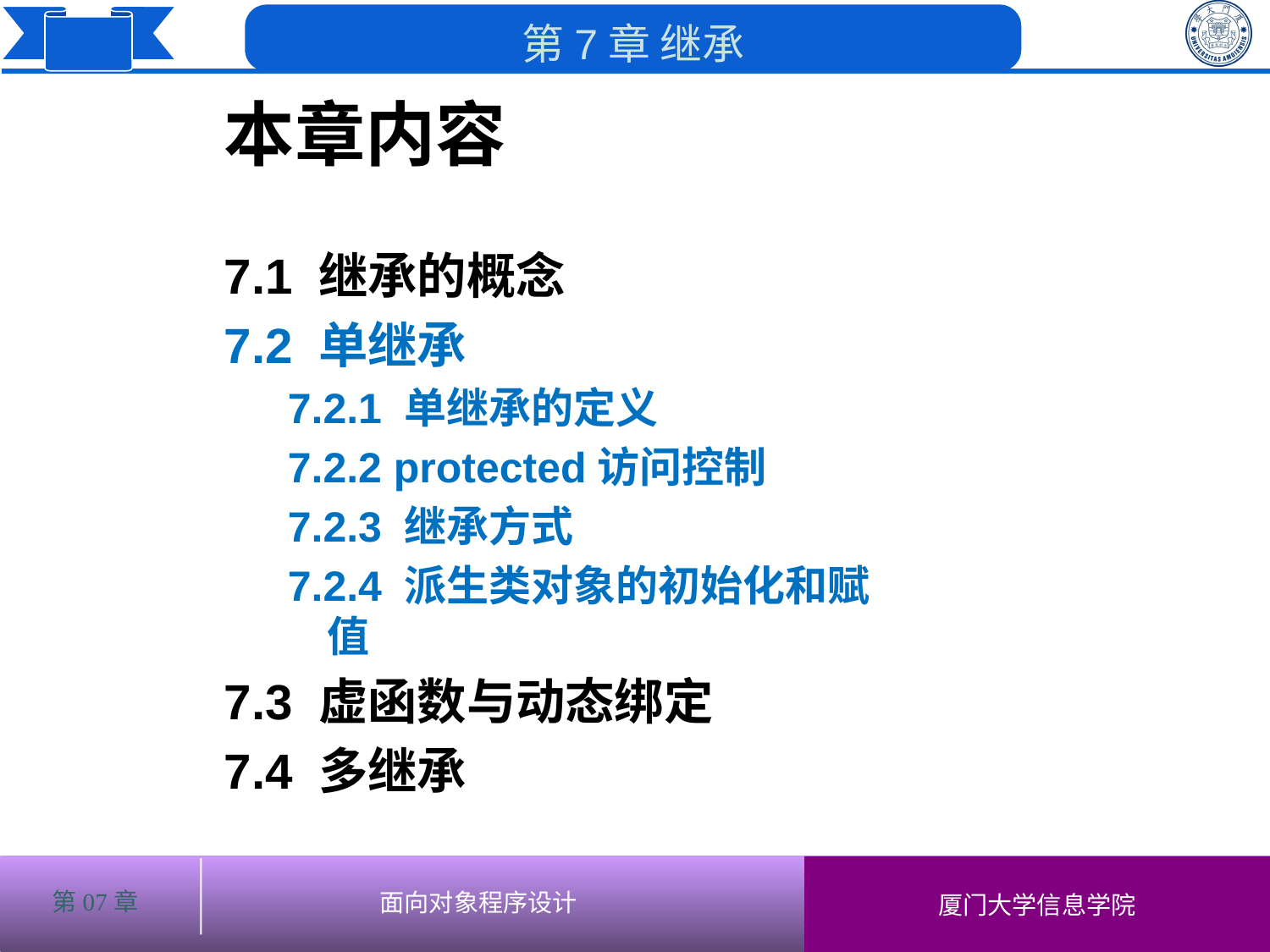

本章内容
7.1 继承的概念
7.2 单继承
7.2.1 单继承的定义
7.2.2 protected访问控制
7.2.3 继承方式
7.2.4 派生类对象的初始化和赋值
7.3 虚函数与动态绑定
7.4 多继承
4